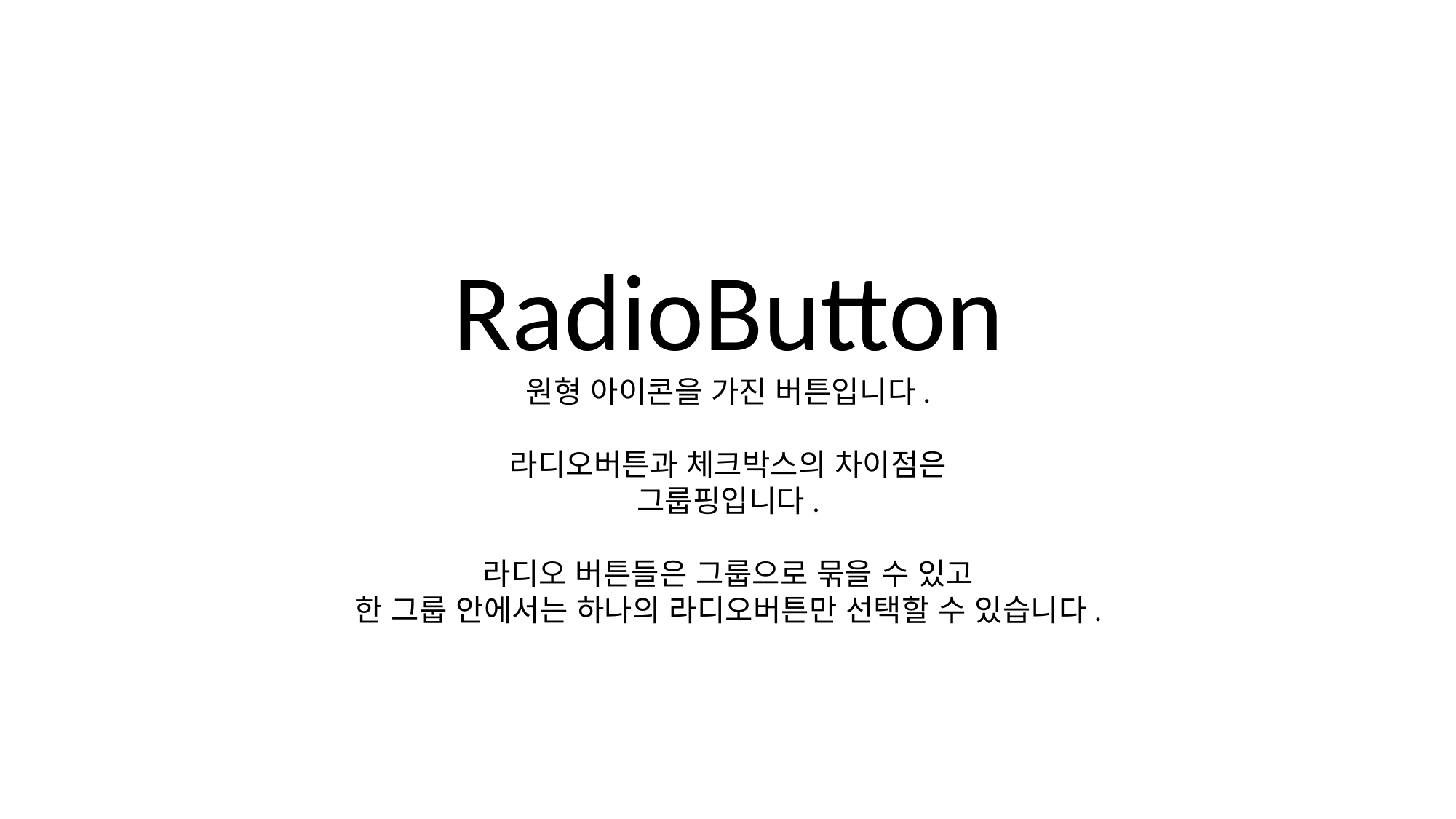

RadioButton
원형 아이콘을 가진 버튼입니다.

라디오버튼과 체크박스의 차이점은
그룹핑입니다.

라디오 버튼들은 그룹으로 묶을 수 있고
한 그룹 안에서는 하나의 라디오버튼만 선택할 수 있습니다.